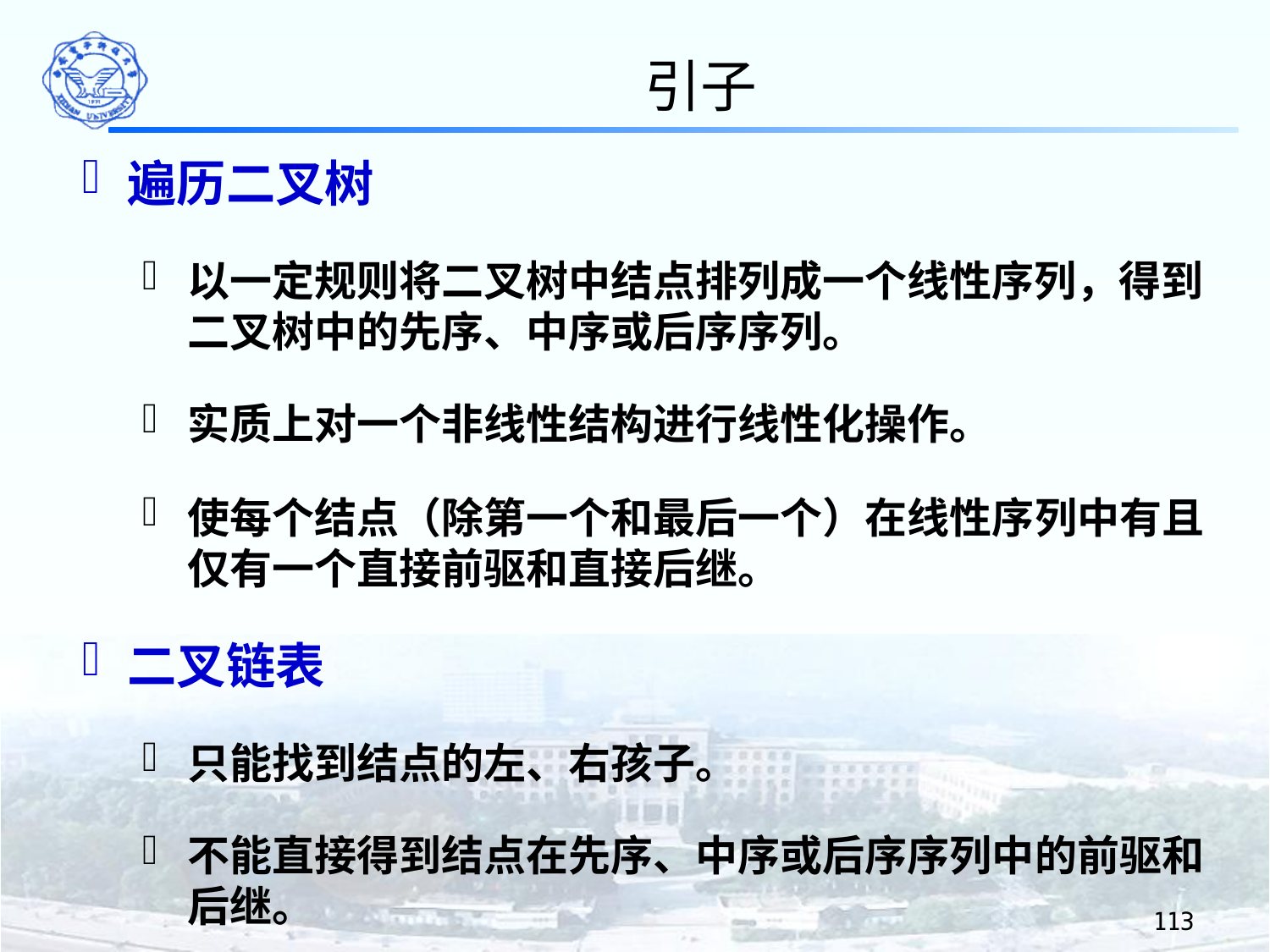

引子
遍历二叉树
以一定规则将二叉树中结点排列成一个线性序列，得到二叉树中的先序、中序或后序序列。
实质上对一个非线性结构进行线性化操作。
使每个结点（除第一个和最后一个）在线性序列中有且仅有一个直接前驱和直接后继。
二叉链表
只能找到结点的左、右孩子。
不能直接得到结点在先序、中序或后序序列中的前驱和后继。
113